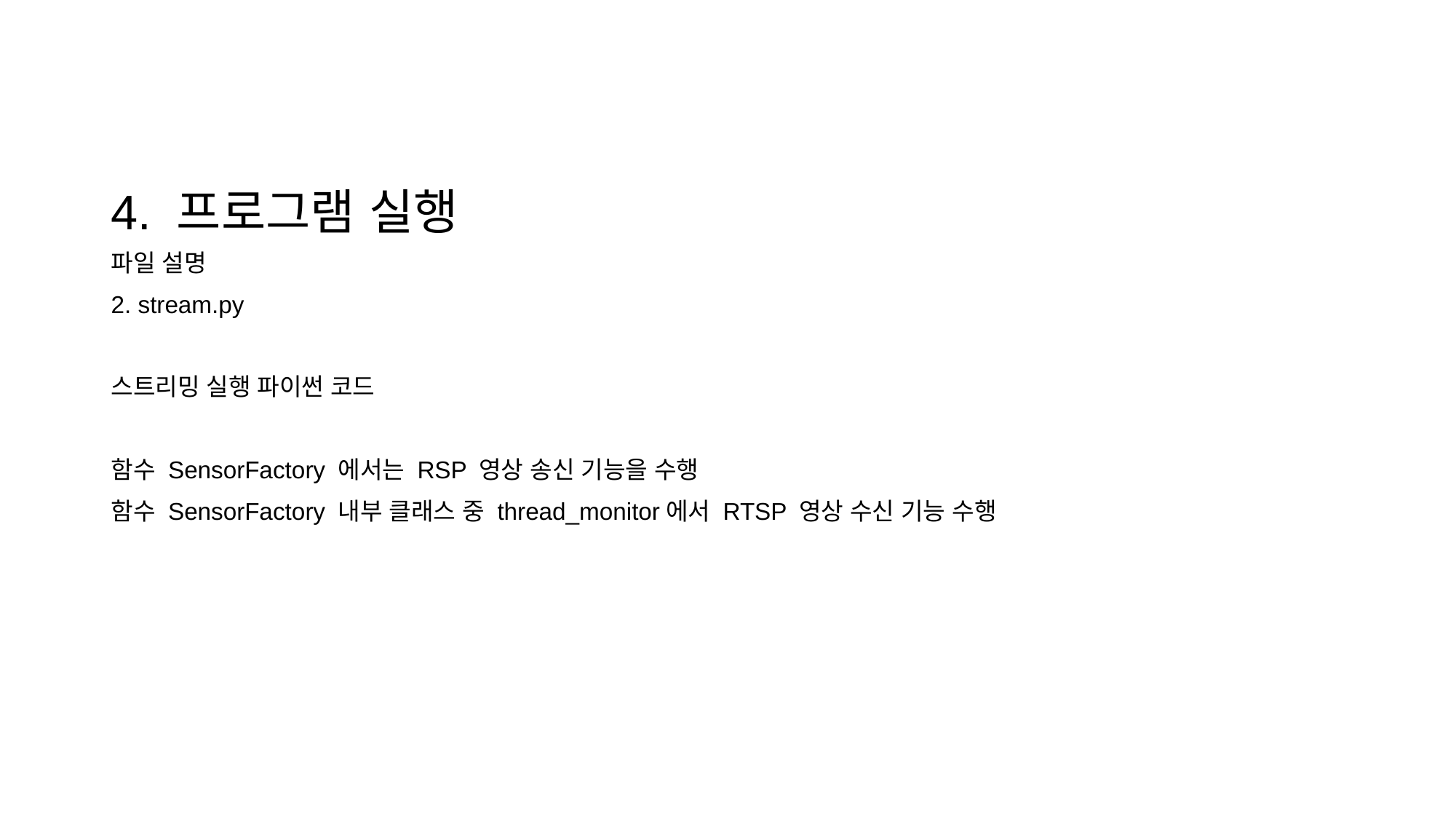

# 4. 프로그램 실행
파일 설명
2. stream.py

스트리밍 실행 파이썬 코드

함수 SensorFactory 에서는 RSP 영상 송신 기능을 수행
함수 SensorFactory 내부 클래스 중 thread_monitor에서 RTSP 영상 수신 기능 수행